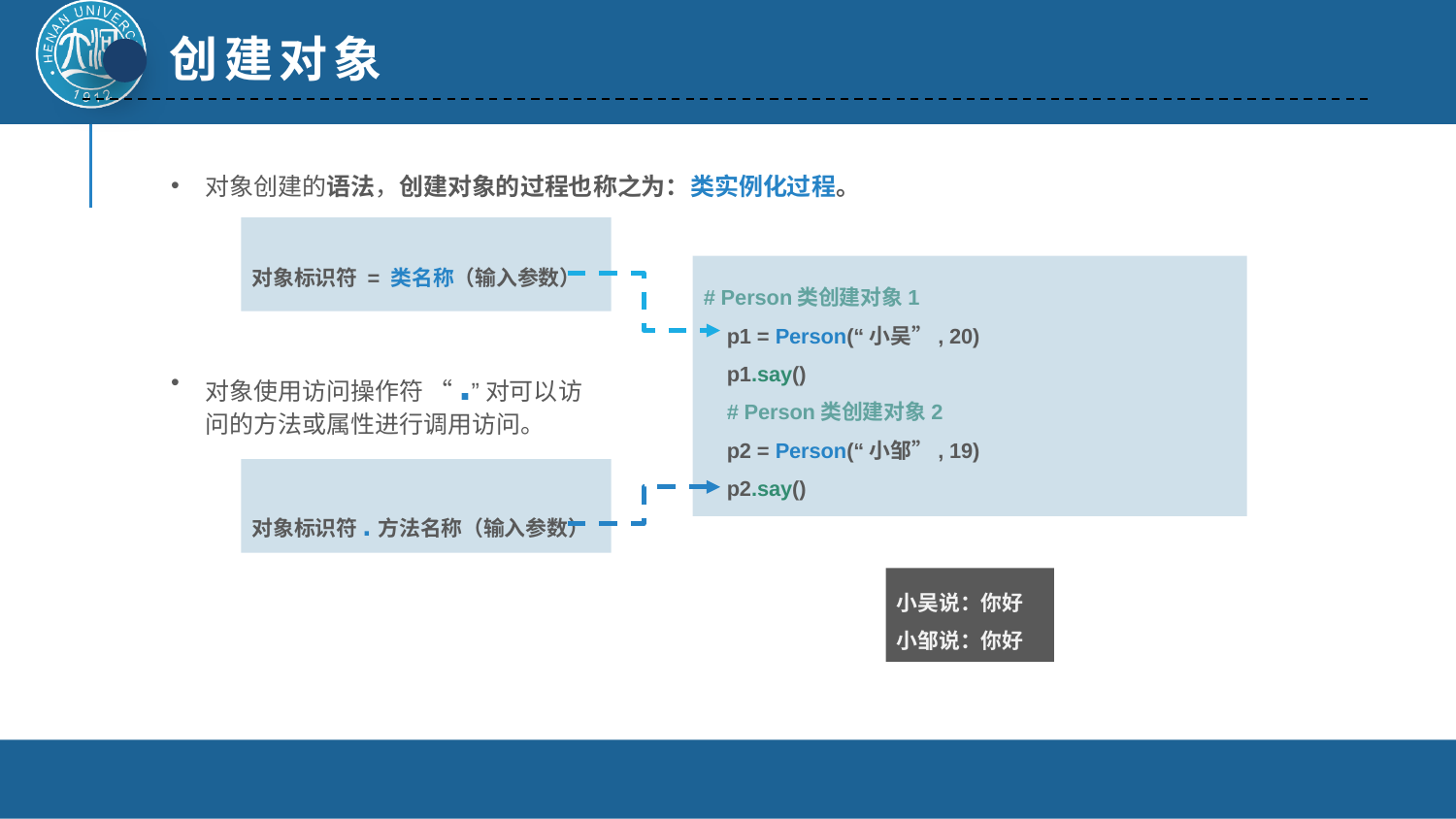

创建对象

对象创建的语法，创建对象的过程也称之为：类实例化过程。
对象标识符 = 类名称（输入参数）
# Person类创建对象1
    p1 = Person(“小吴”, 20)
    p1.say()
    # Person类创建对象2
    p2 = Person(“小邹”, 19)
    p2.say()
对象使用访问操作符 “.”对可以访问的方法或属性进行调用访问。
对象标识符.方法名称（输入参数）
小吴说：你好
小邹说：你好